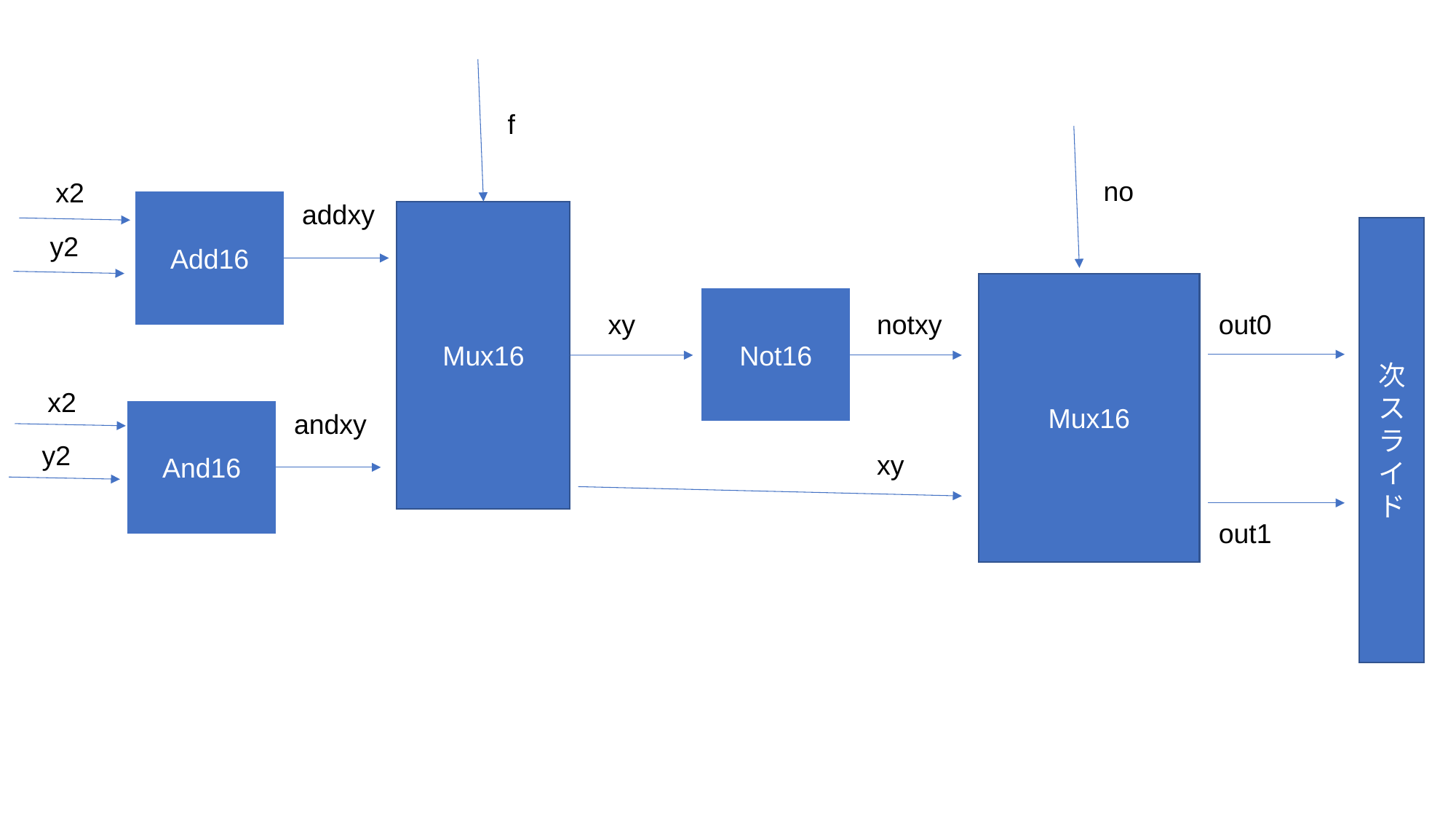

f
no
x2
Add16
addxy
Mux16
次スライド
y2
Mux16
Not16
xy
notxy
out0
x2
And16
andxy
y2
xy
out1